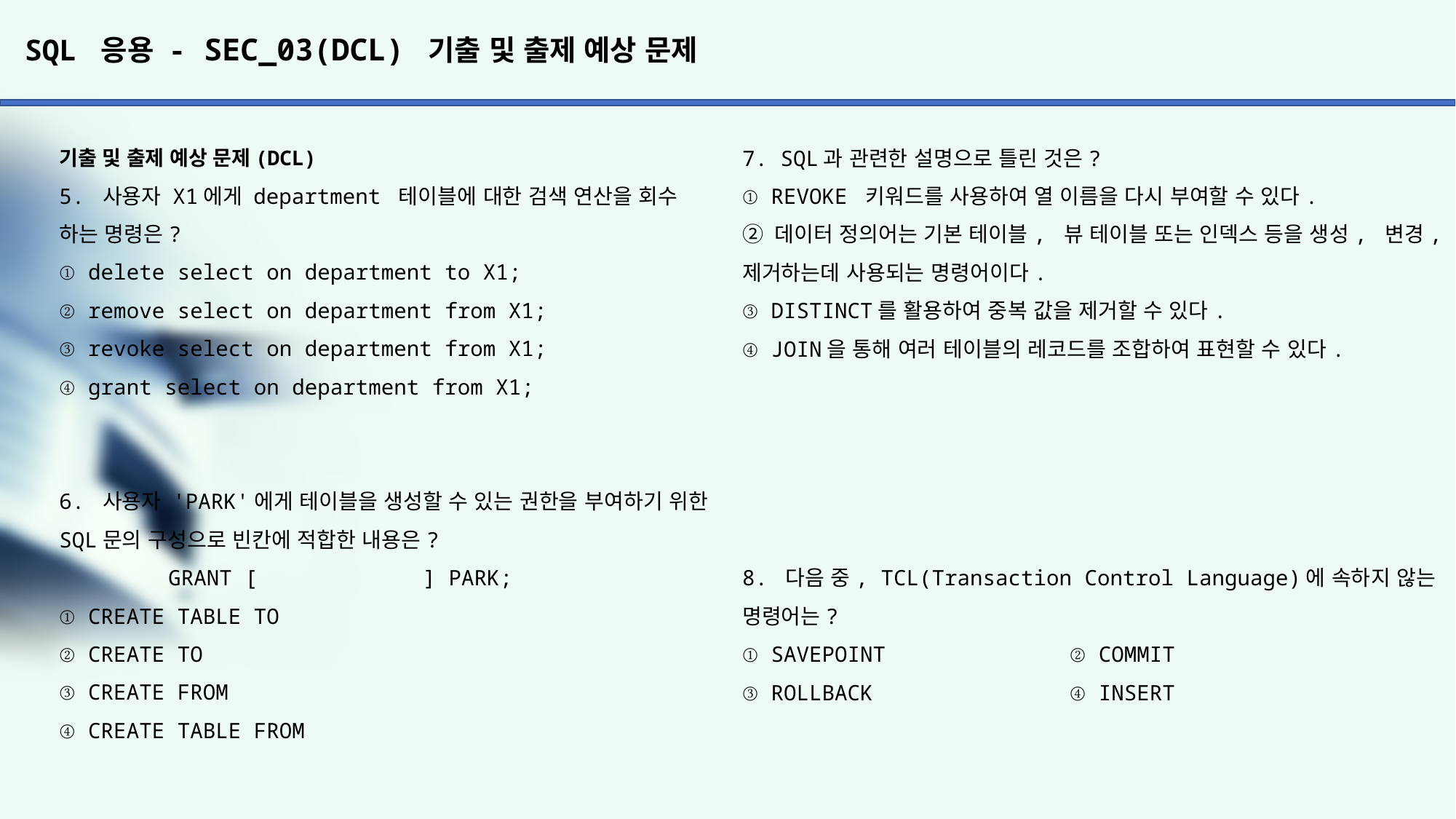

# SQL 응용 - SEC_03(DCL) 기출 및 출제 예상 문제
7. SQL과 관련한 설명으로 틀린 것은?
① REVOKE 키워드를 사용하여 열 이름을 다시 부여할 수 있다.
② 데이터 정의어는 기본 테이블, 뷰 테이블 또는 인덱스 등을 생성, 변경, 제거하는데 사용되는 명령어이다.
③ DISTINCT를 활용하여 중복 값을 제거할 수 있다.
④ JOIN을 통해 여러 테이블의 레코드를 조합하여 표현할 수 있다.

8. 다음 중, TCL(Transaction Control Language)에 속하지 않는 명령어는?
① SAVEPOINT		② COMMIT
③ ROLLBACK		④ INSERT
기출 및 출제 예상 문제(DCL)
5. 사용자 X1에게 department 테이블에 대한 검색 연산을 회수 하는 명령은?
① delete select on department to X1;
② remove select on department from X1;
③ revoke select on department from X1;
④ grant select on department from X1;

6. 사용자 'PARK'에게 테이블을 생성할 수 있는 권한을 부여하기 위한 SQL문의 구성으로 빈칸에 적합한 내용은?
	GRANT [             ] PARK;
① CREATE TABLE TO
② CREATE TO
③ CREATE FROM
④ CREATE TABLE FROM